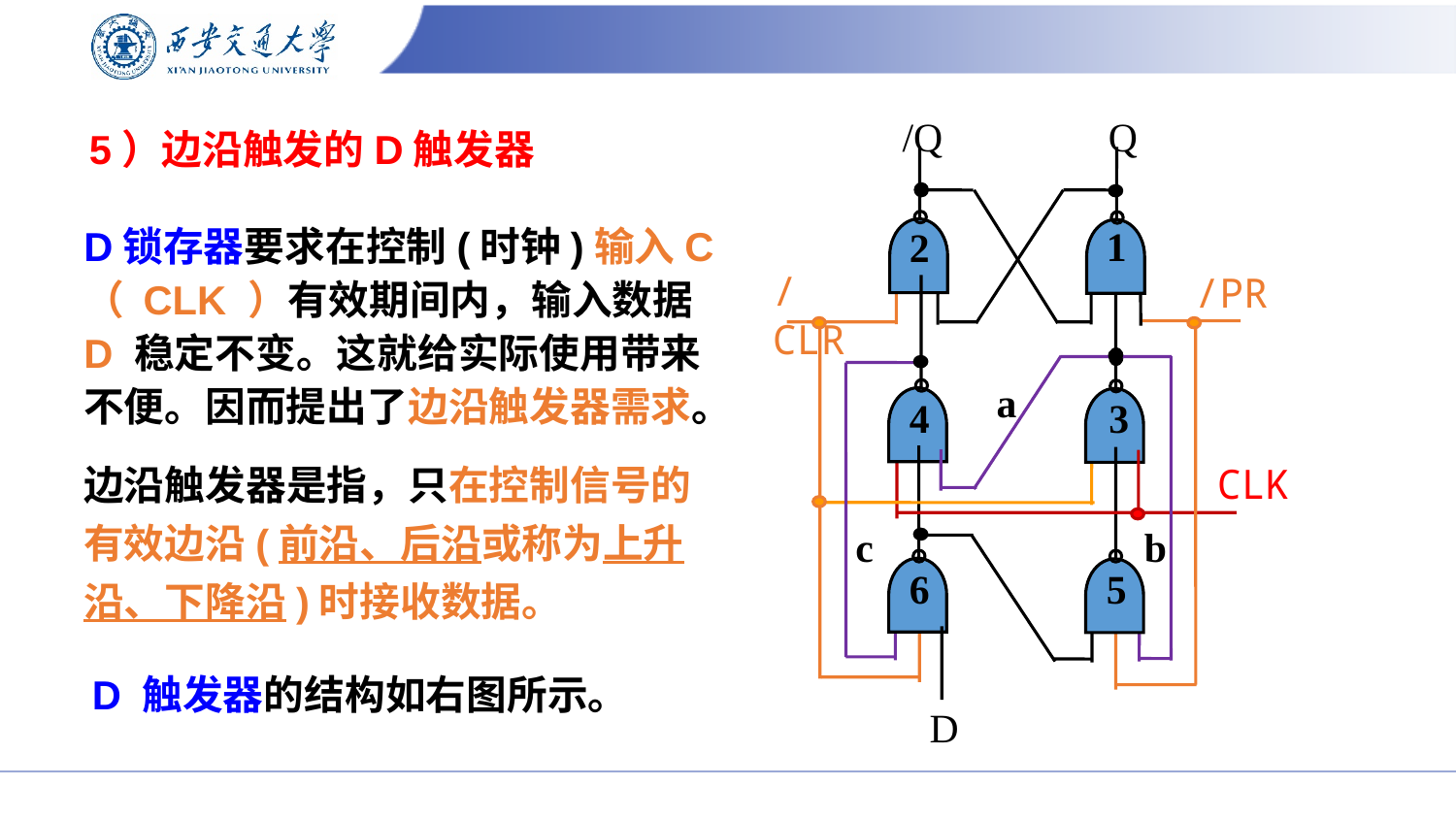

/Q
Q

1
2

/CLR
/PR

a
4
3

CLK

c
b

6
5

D
# 5）边沿触发的D触发器
D锁存器要求在控制(时钟)输入C （ CLK ）有效期间内，输入数据D 稳定不变。这就给实际使用带来不便。因而提出了边沿触发器需求。
边沿触发器是指，只在控制信号的有效边沿(前沿、后沿或称为上升沿、下降沿)时接收数据。

 D 触发器的结构如右图所示。